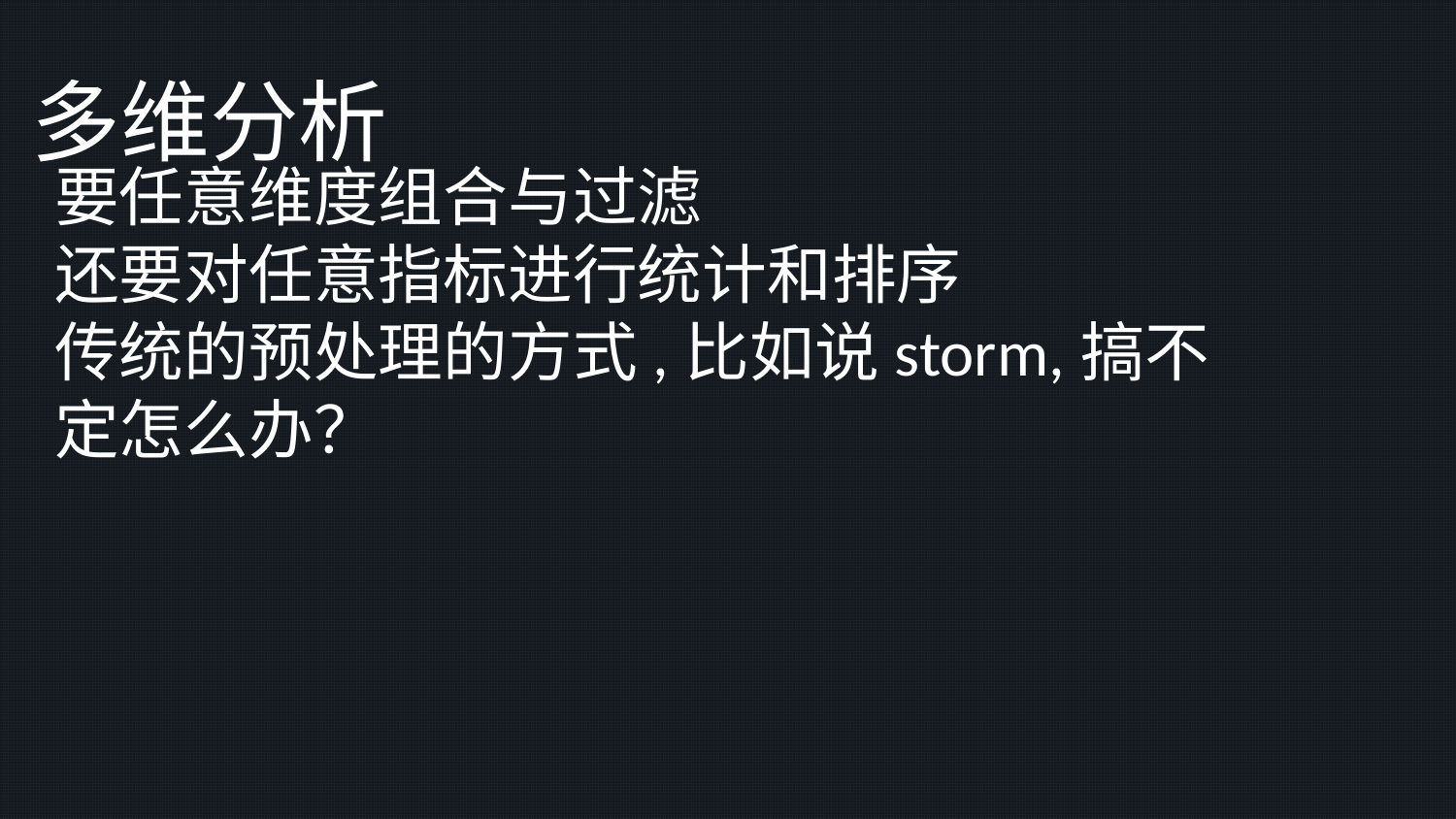

# 多维分析
要任意维度组合与过滤
还要对任意指标进行统计和排序
传统的预处理的方式,比如说storm,搞不定怎么办？